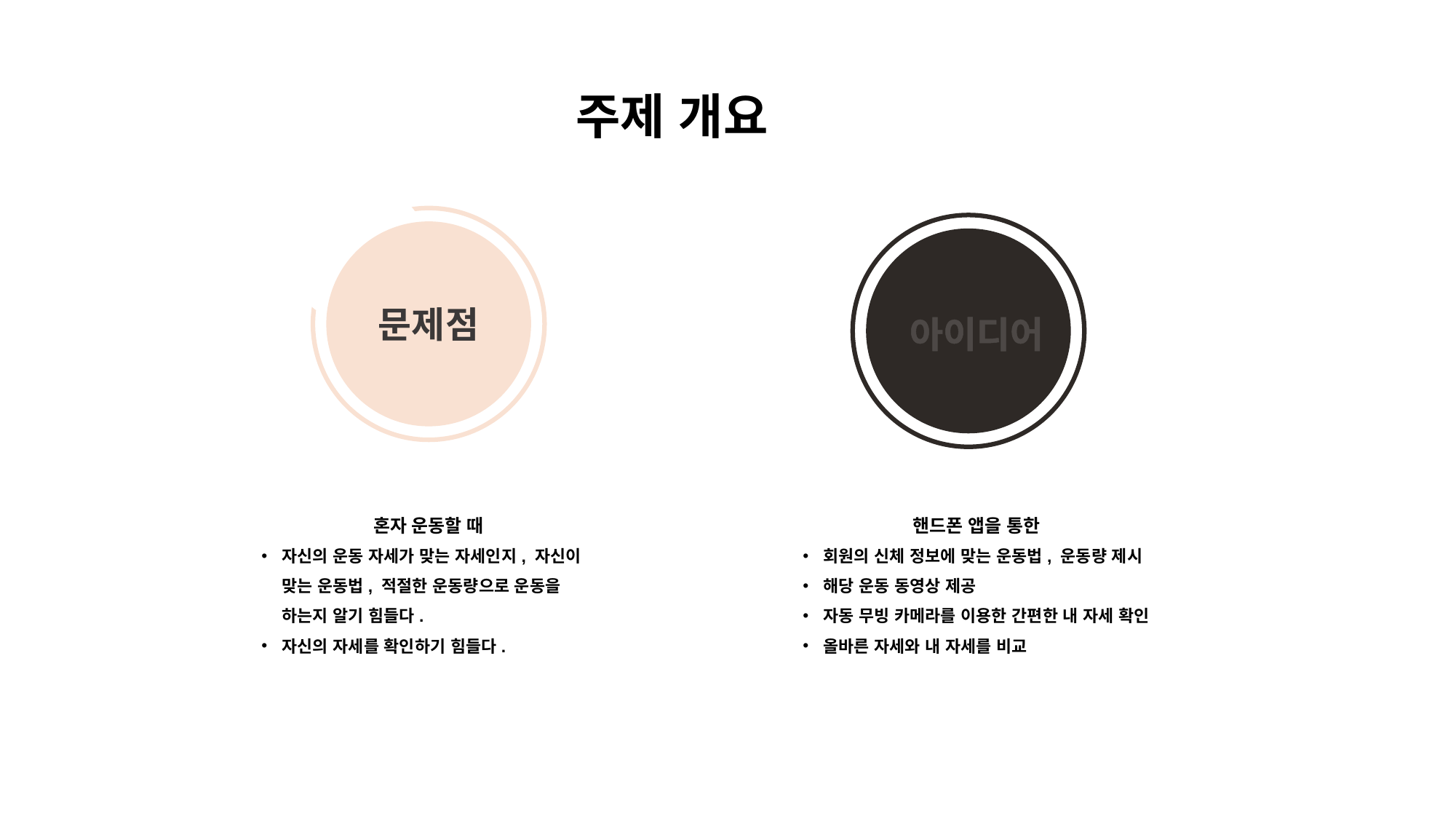

주제 개요

문제점
아이디어
혼자 운동할 때
자신의 운동 자세가 맞는 자세인지, 자신이 맞는 운동법, 적절한 운동량으로 운동을 하는지 알기 힘들다.
자신의 자세를 확인하기 힘들다.
핸드폰 앱을 통한
회원의 신체 정보에 맞는 운동법, 운동량 제시
해당 운동 동영상 제공
자동 무빙 카메라를 이용한 간편한 내 자세 확인
올바른 자세와 내 자세를 비교